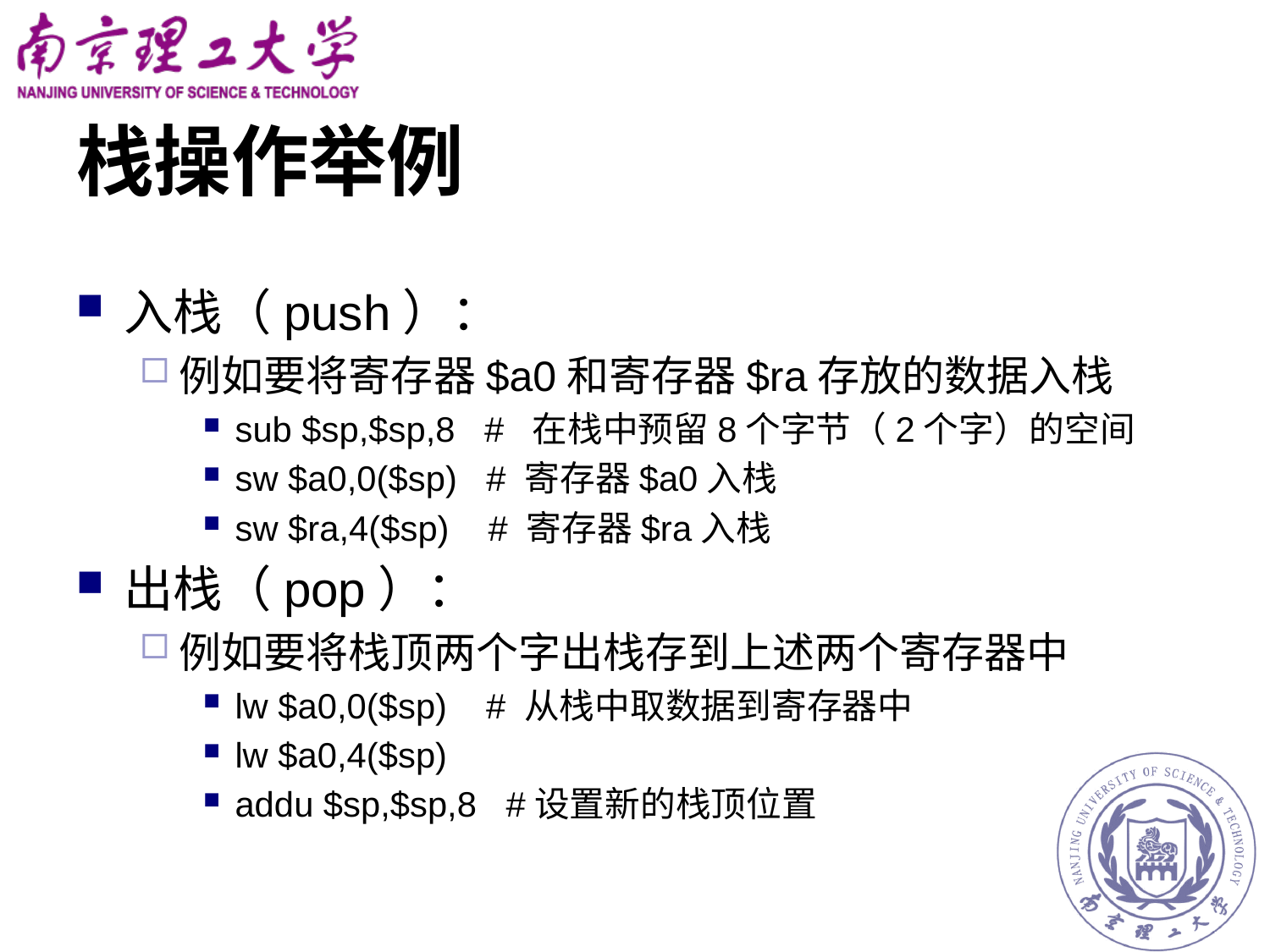

# 栈操作举例
入栈（push）：
例如要将寄存器$a0和寄存器$ra存放的数据入栈
sub $sp,$sp,8   #  在栈中预留8个字节（2个字）的空间
sw $a0,0($sp)   # 寄存器$a0入栈
sw $ra,4($sp)    # 寄存器$ra入栈
出栈（pop）：
例如要将栈顶两个字出栈存到上述两个寄存器中
lw $a0,0($sp)    # 从栈中取数据到寄存器中
lw $a0,4($sp)
addu $sp,$sp,8   #设置新的栈顶位置